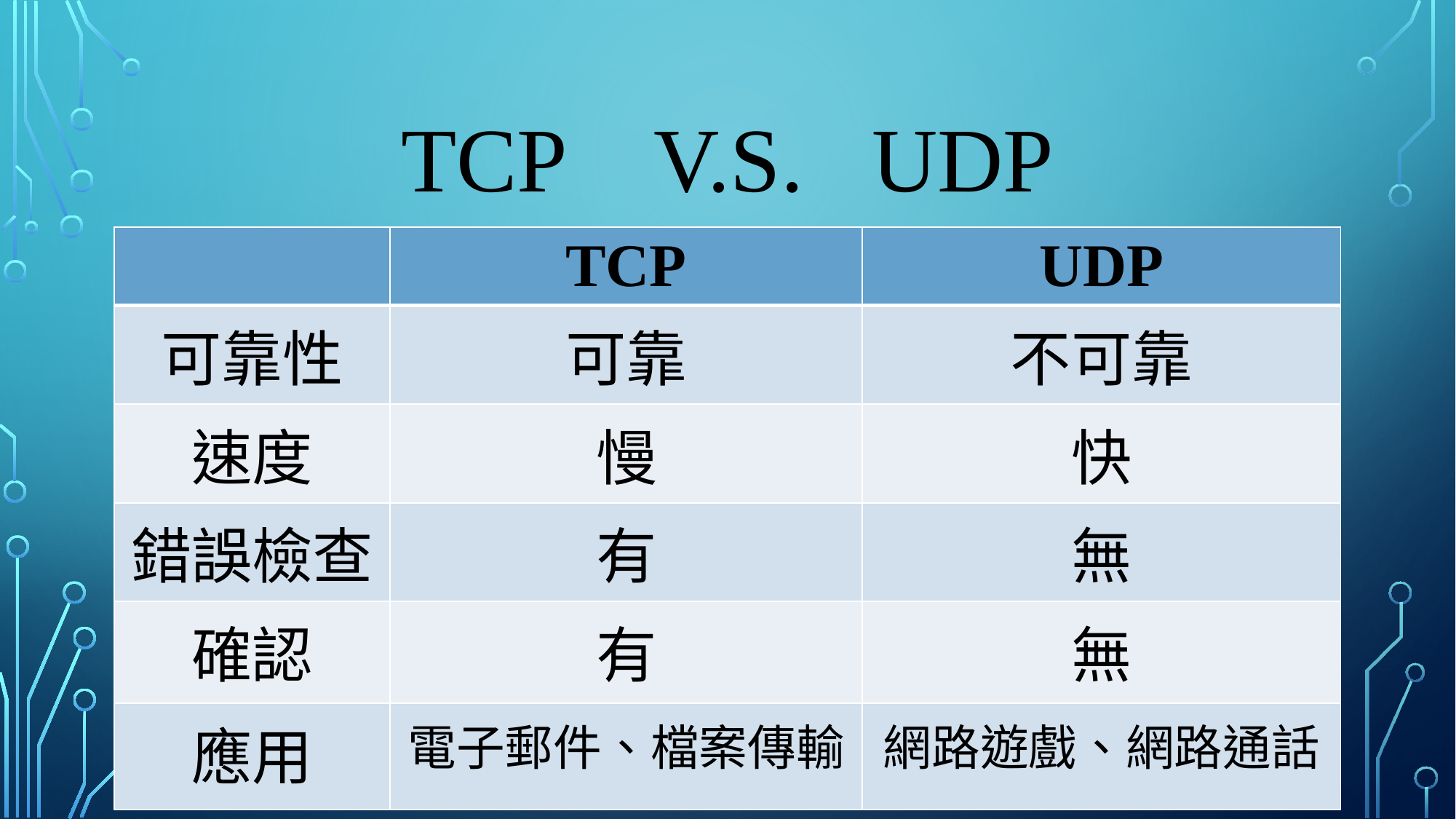

# TCP    V.S.   UDP
|  | TCP | UDP |
| --- | --- | --- |
| 可靠性 | 可靠 | 不可靠 |
| 速度 | 慢 | 快 |
| 錯誤檢查 | 有 | 無 |
| 確認 | 有 | 無 |
| 應用 | 電子郵件、檔案傳輸 | 網路遊戲、網路通話 |